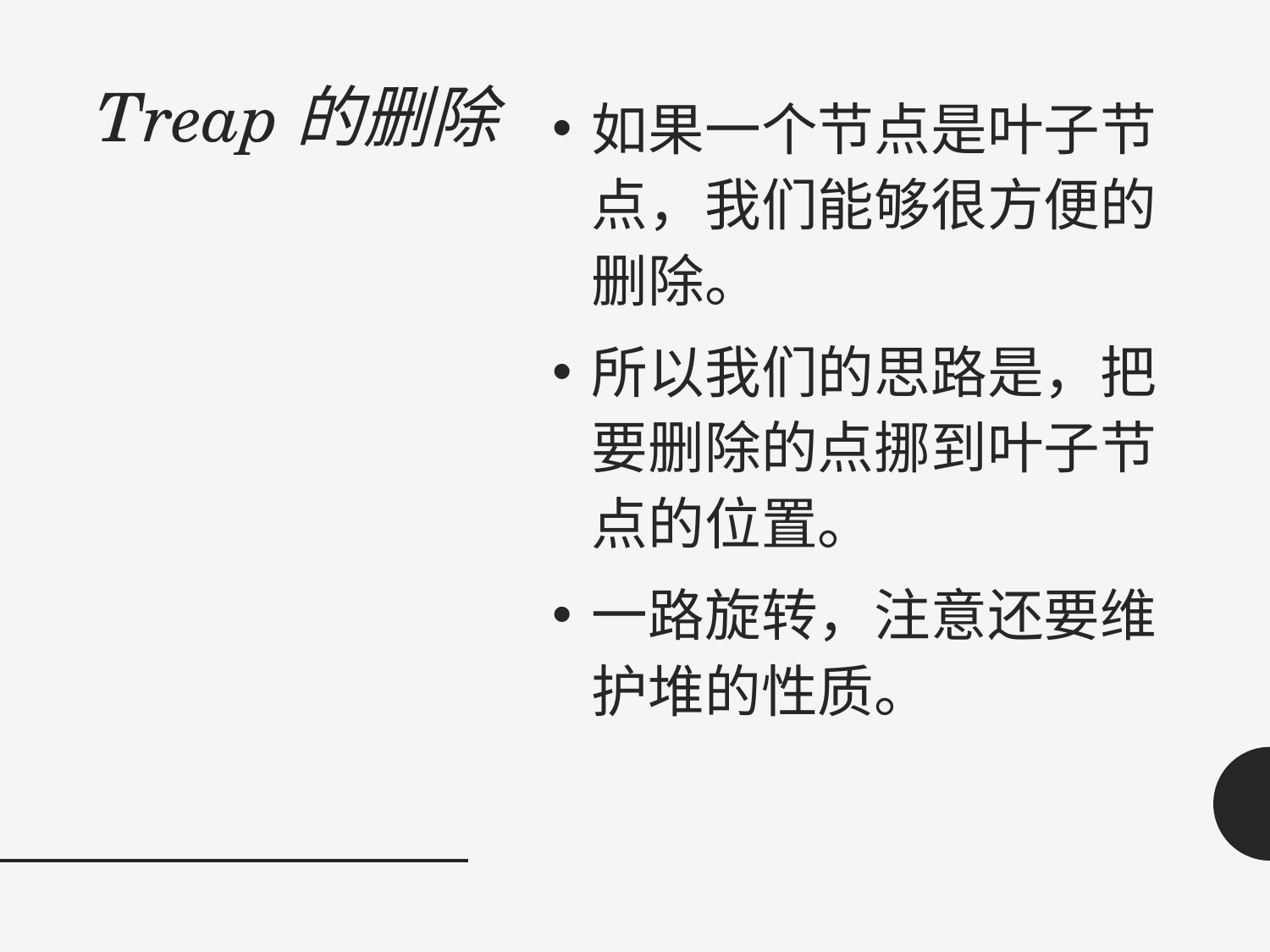

# Treap的删除
如果一个节点是叶子节点，我们能够很方便的删除。
所以我们的思路是，把要删除的点挪到叶子节点的位置。
一路旋转，注意还要维护堆的性质。